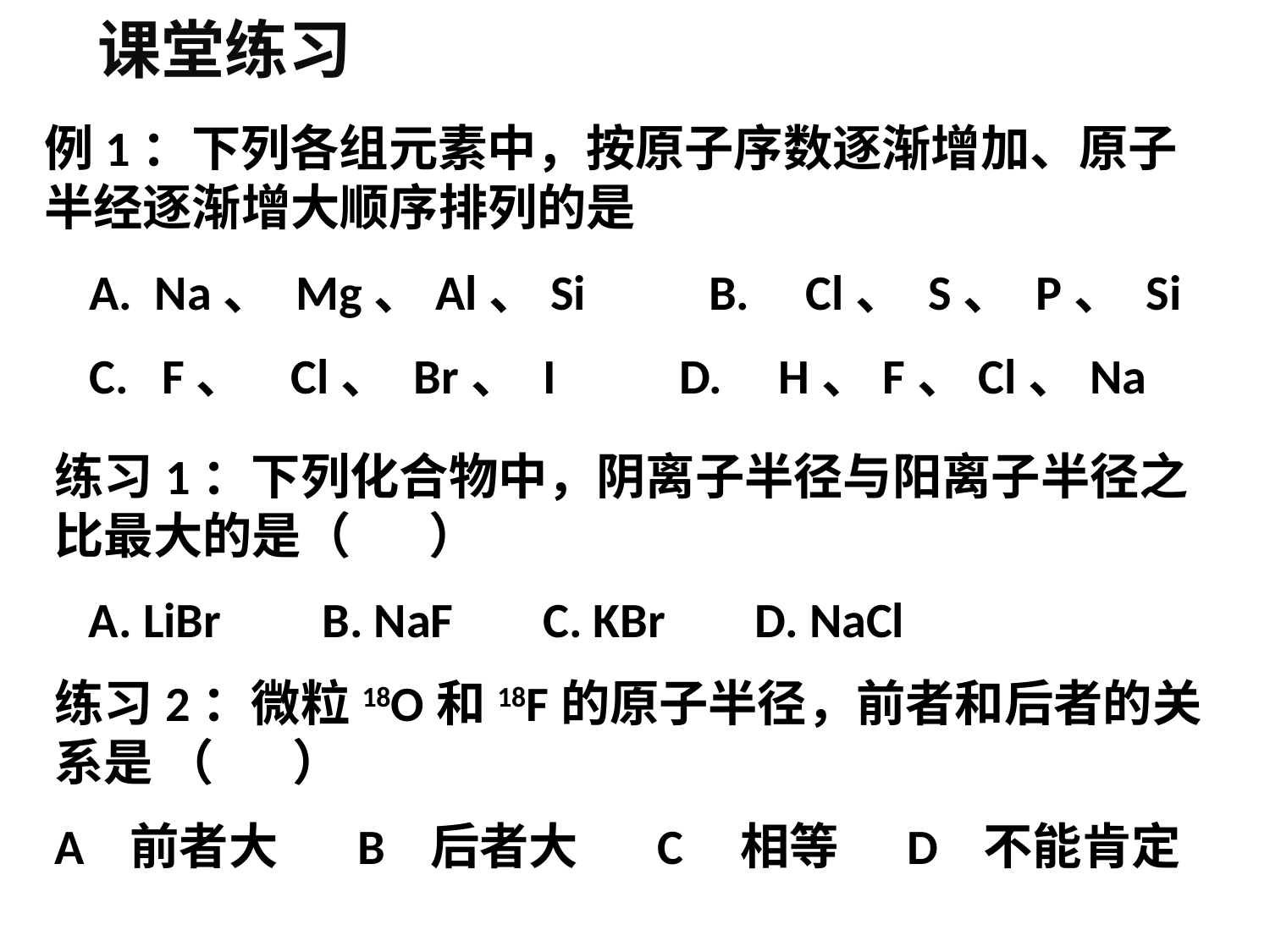

课堂练习
例1：下列各组元素中，按原子序数逐渐增加、原子   半经逐渐增大顺序排列的是
    A.  Na、 Mg、Al、Si           B.     Cl、 S、 P、 Si
    C.   F、   Cl、 Br、 I           D.     H、F、Cl、Na
练习1：下列化合物中，阴离子半径与阳离子半径之比最大的是（       ）
   A. LiBr         B. NaF        C. KBr        D. NaCl
练习2：微粒18O和18F的原子半径，前者和后者的关系是 （       ）
A   前者大      B   后者大      C    相等     D   不能肯定